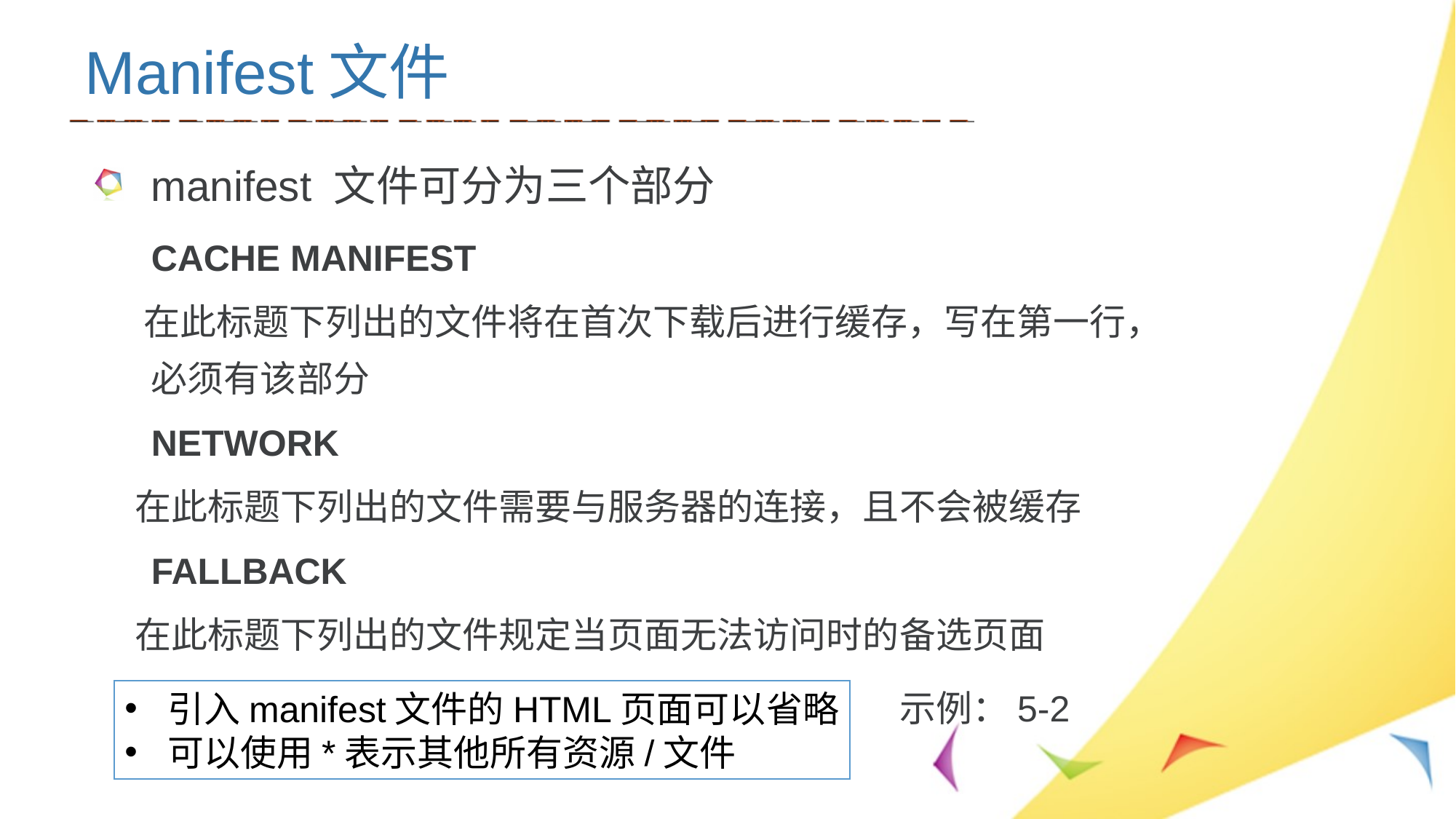

Manifest文件
manifest 文件可分为三个部分
CACHE MANIFEST
     在此标题下列出的文件将在首次下载后进行缓存，写在第一行，必须有该部分
NETWORK
    在此标题下列出的文件需要与服务器的连接，且不会被缓存
FALLBACK
    在此标题下列出的文件规定当页面无法访问时的备选页面
示例：5-2
 引入manifest文件的HTML页面可以省略
 可以使用*表示其他所有资源/文件